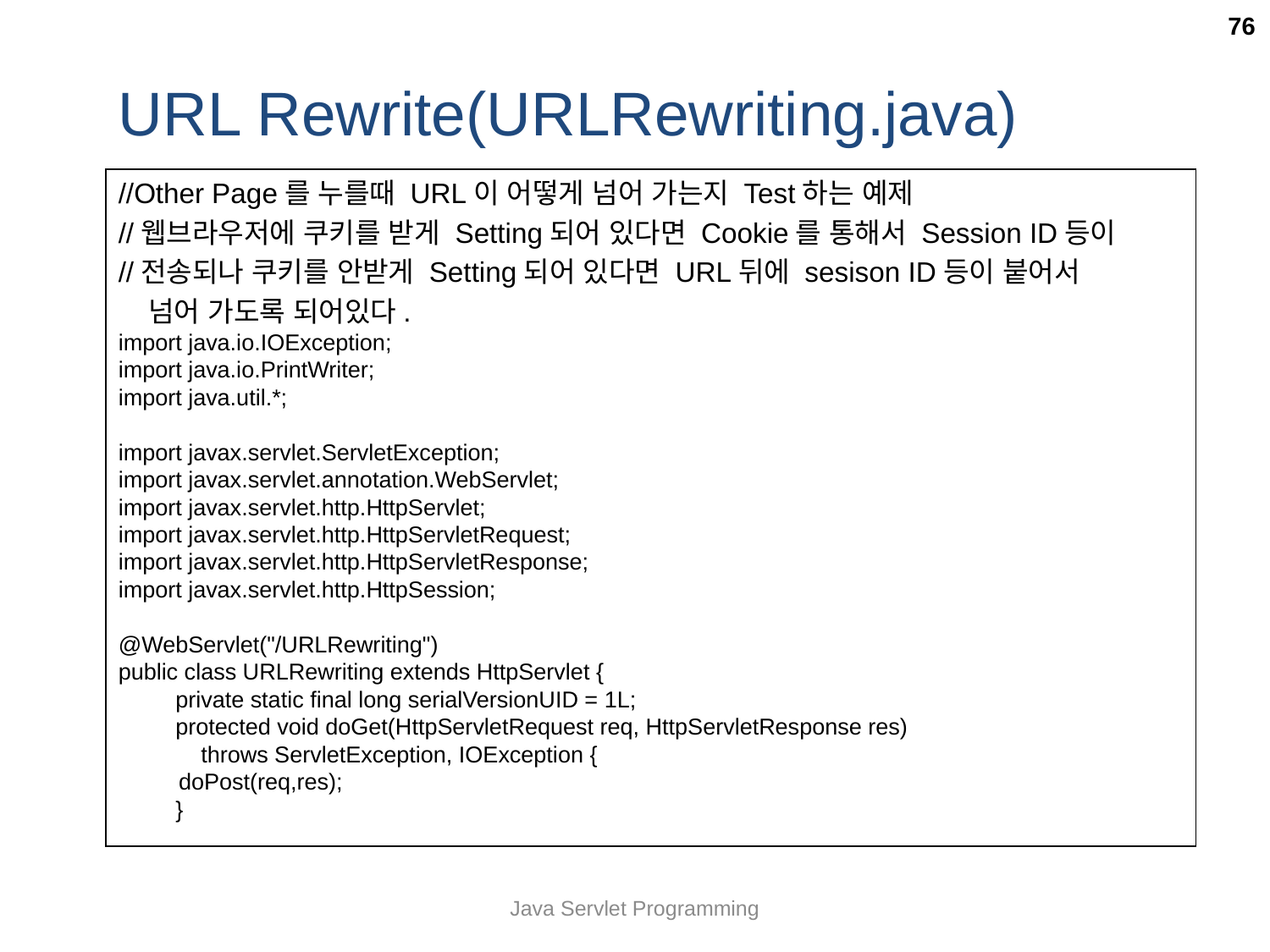

76
URL Rewrite(URLRewriting.java)
//Other Page를 누를때 URL이 어떻게 넘어 가는지 Test하는 예제
//웹브라우저에 쿠키를 받게 Setting되어 있다면 Cookie를 통해서 Session ID등이
//전송되나 쿠키를 안받게 Setting되어 있다면 URL뒤에 sesison ID등이 붙어서
   넘어 가도록 되어있다.
import java.io.IOException;
import java.io.PrintWriter;
import java.util.*;

import javax.servlet.ServletException;
import javax.servlet.annotation.WebServlet;
import javax.servlet.http.HttpServlet;
import javax.servlet.http.HttpServletRequest;
import javax.servlet.http.HttpServletResponse;
import javax.servlet.http.HttpSession;

@WebServlet("/URLRewriting")
public class URLRewriting extends HttpServlet {
         private static final long serialVersionUID = 1L;
         protected void doGet(HttpServletRequest req, HttpServletResponse res)
             throws ServletException, IOException {
	  doPost(req,res);
         }
Java Servlet Programming